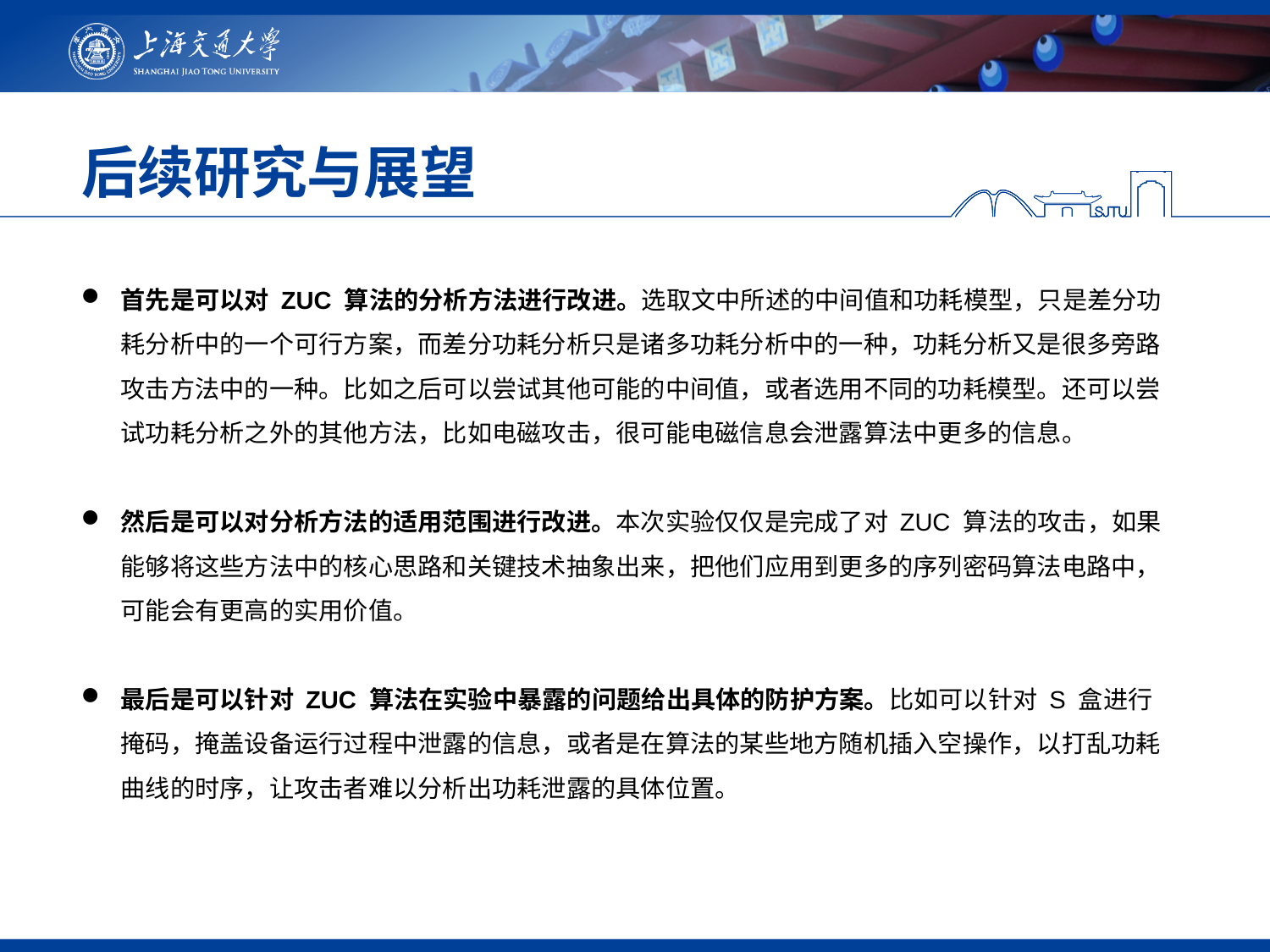

# 后续研究与展望
首先是可以对 ZUC 算法的分析方法进行改进。选取文中所述的中间值和功耗模型，只是差分功耗分析中的一个可行方案，而差分功耗分析只是诸多功耗分析中的一种，功耗分析又是很多旁路攻击方法中的一种。比如之后可以尝试其他可能的中间值，或者选用不同的功耗模型。还可以尝试功耗分析之外的其他方法，比如电磁攻击，很可能电磁信息会泄露算法中更多的信息。

然后是可以对分析方法的适用范围进行改进。本次实验仅仅是完成了对 ZUC 算法的攻击，如果能够将这些方法中的核心思路和关键技术抽象出来，把他们应用到更多的序列密码算法电路中，可能会有更高的实用价值。

最后是可以针对 ZUC 算法在实验中暴露的问题给出具体的防护方案。比如可以针对 S 盒进行掩码，掩盖设备运行过程中泄露的信息，或者是在算法的某些地方随机插入空操作，以打乱功耗曲线的时序，让攻击者难以分析出功耗泄露的具体位置。